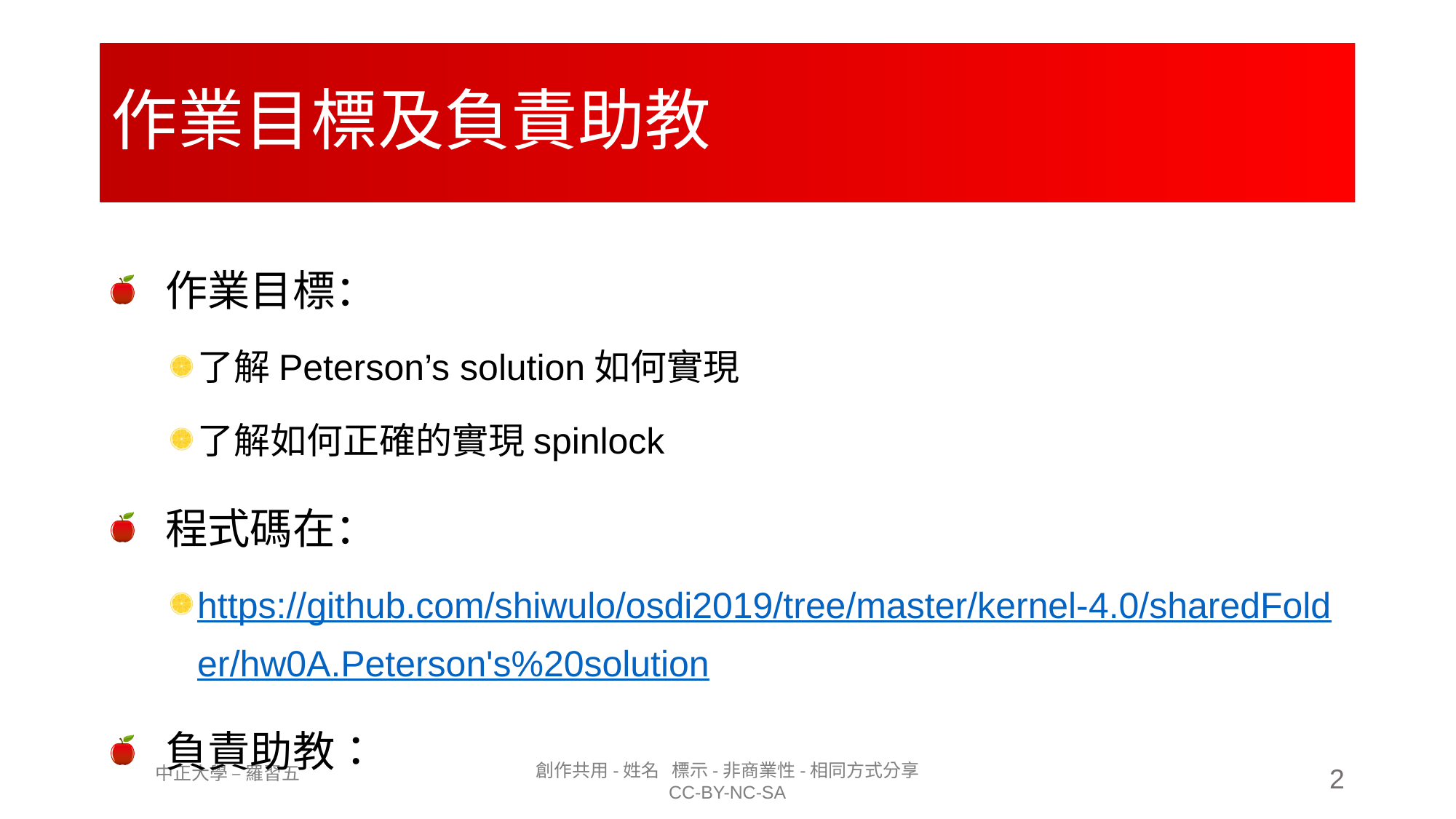

# 作業目標及負責助教
作業目標：
了解Peterson’s solution如何實現
了解如何正確的實現spinlock
程式碼在：
https://github.com/shiwulo/osdi2019/tree/master/kernel-4.0/sharedFolder/hw0A.Peterson's%20solution
負責助教：